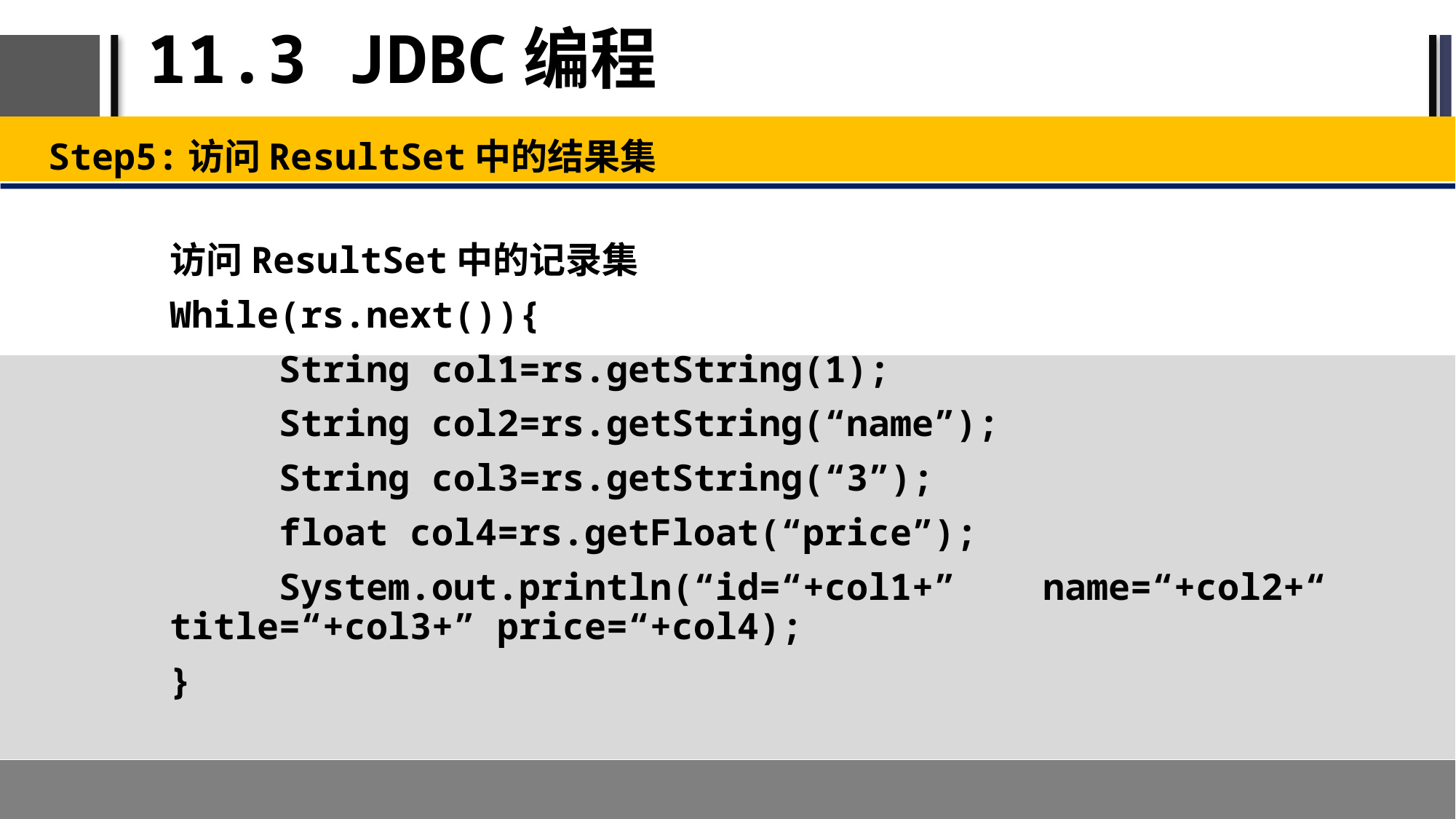

# 11.3 JDBC编程

Step5:访问ResultSet中的结果集

访问ResultSet中的记录集
While(rs.next()){
	String col1=rs.getString(1);
	String col2=rs.getString(“name”);
	String col3=rs.getString(“3”);
	float col4=rs.getFloat(“price”);
	System.out.println(“id=“+col1+” 	name=“+col2+“ title=“+col3+” price=“+col4);
}